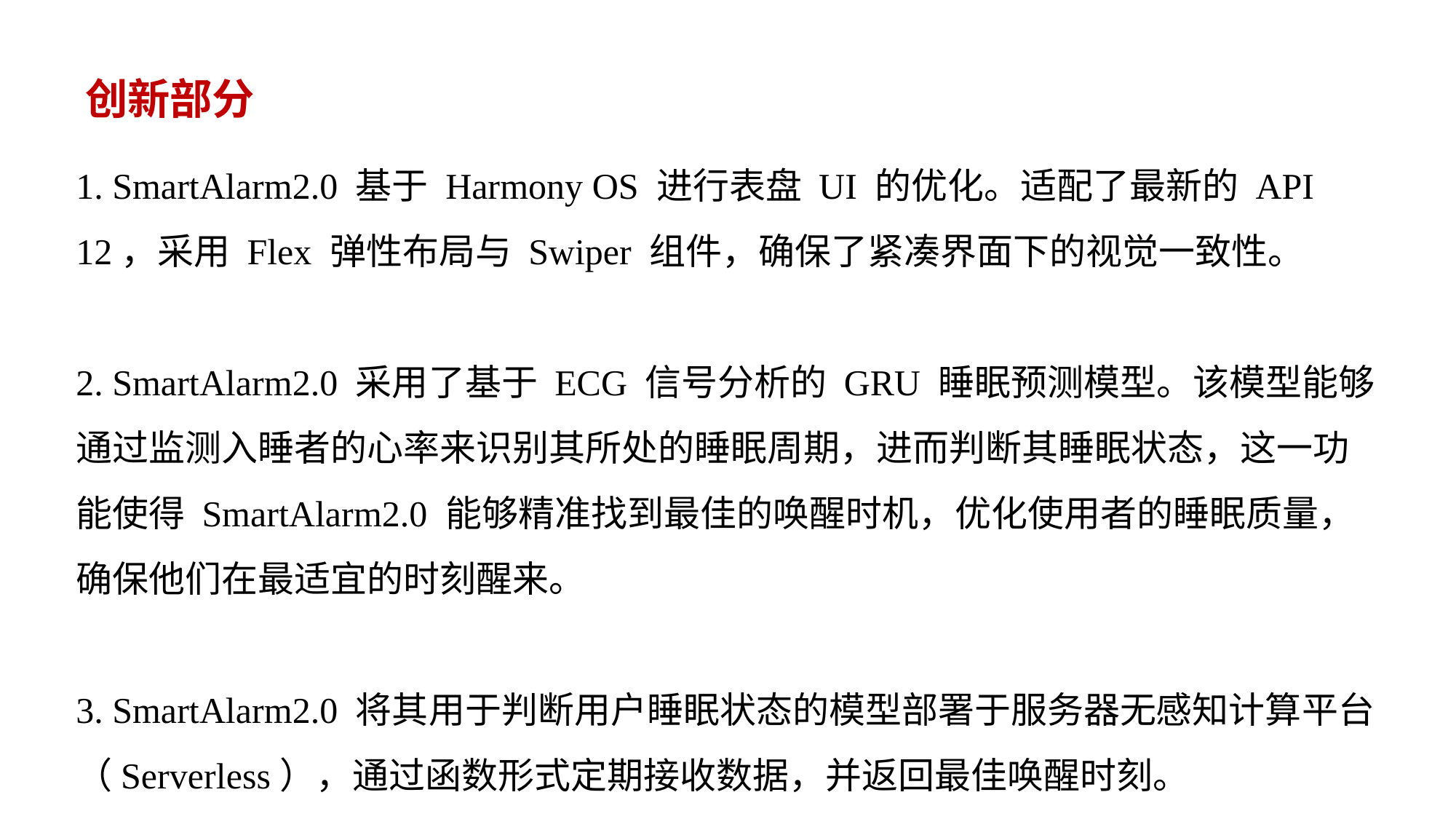

# 创新部分
1. SmartAlarm2.0 基于 Harmony OS 进行表盘 UI 的优化。适配了最新的 API 12，采用 Flex 弹性布局与 Swiper 组件，确保了紧凑界面下的视觉一致性。

2. SmartAlarm2.0 采用了基于 ECG 信号分析的 GRU 睡眠预测模型。该模型能够通过监测入睡者的心率来识别其所处的睡眠周期，进而判断其睡眠状态，这一功能使得 SmartAlarm2.0 能够精准找到最佳的唤醒时机，优化使用者的睡眠质量，确保他们在最适宜的时刻醒来。

3. SmartAlarm2.0 将其用于判断用户睡眠状态的模型部署于服务器无感知计算平台（Serverless），通过函数形式定期接收数据，并返回最佳唤醒时刻。